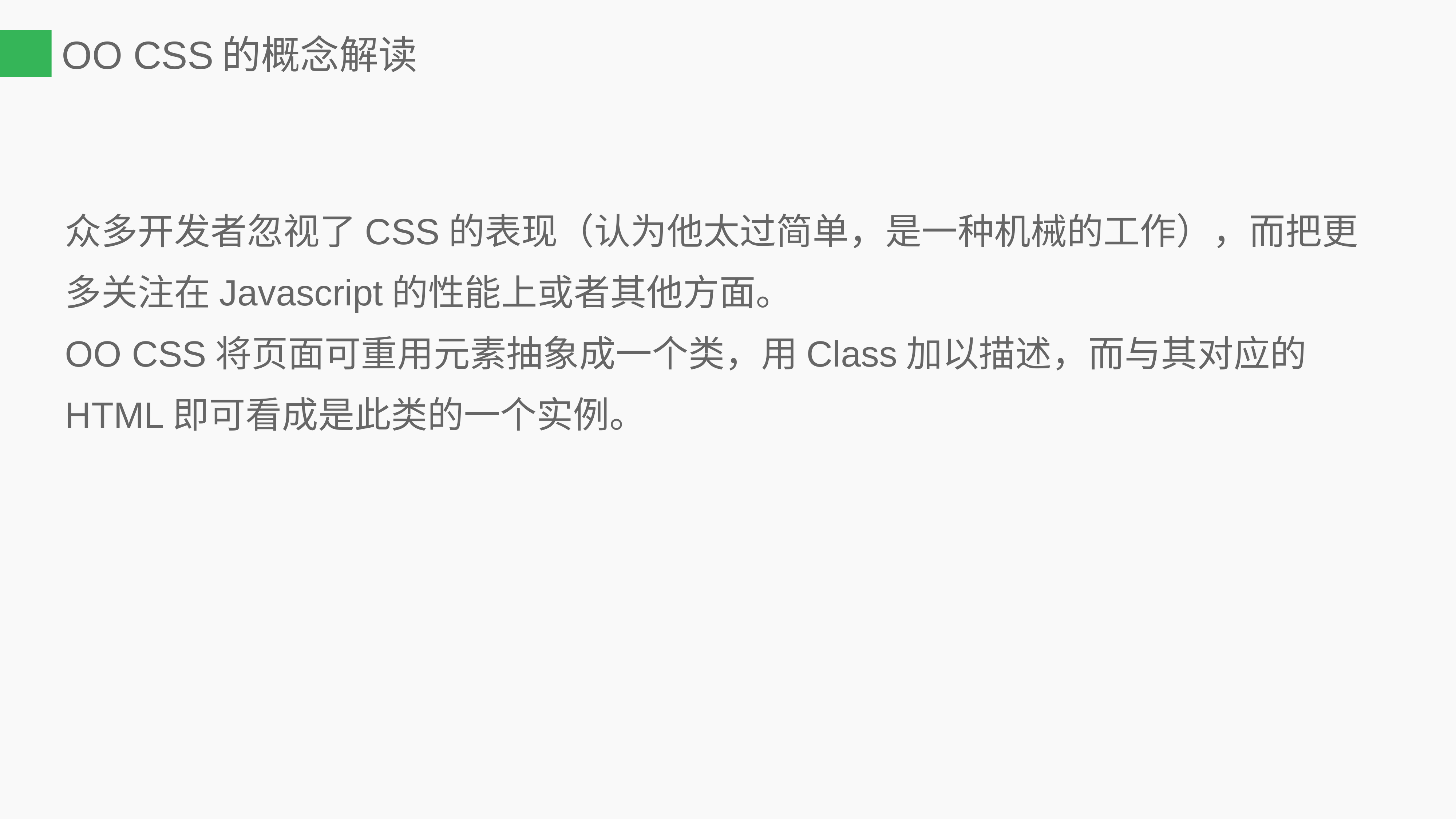

# OO CSS的概念解读
众多开发者忽视了CSS的表现（认为他太过简单，是一种机械的工作），而把更多关注在Javascript的性能上或者其他方面。
OO CSS将页面可重用元素抽象成一个类，用Class加以描述，而与其对应的HTML即可看成是此类的一个实例。